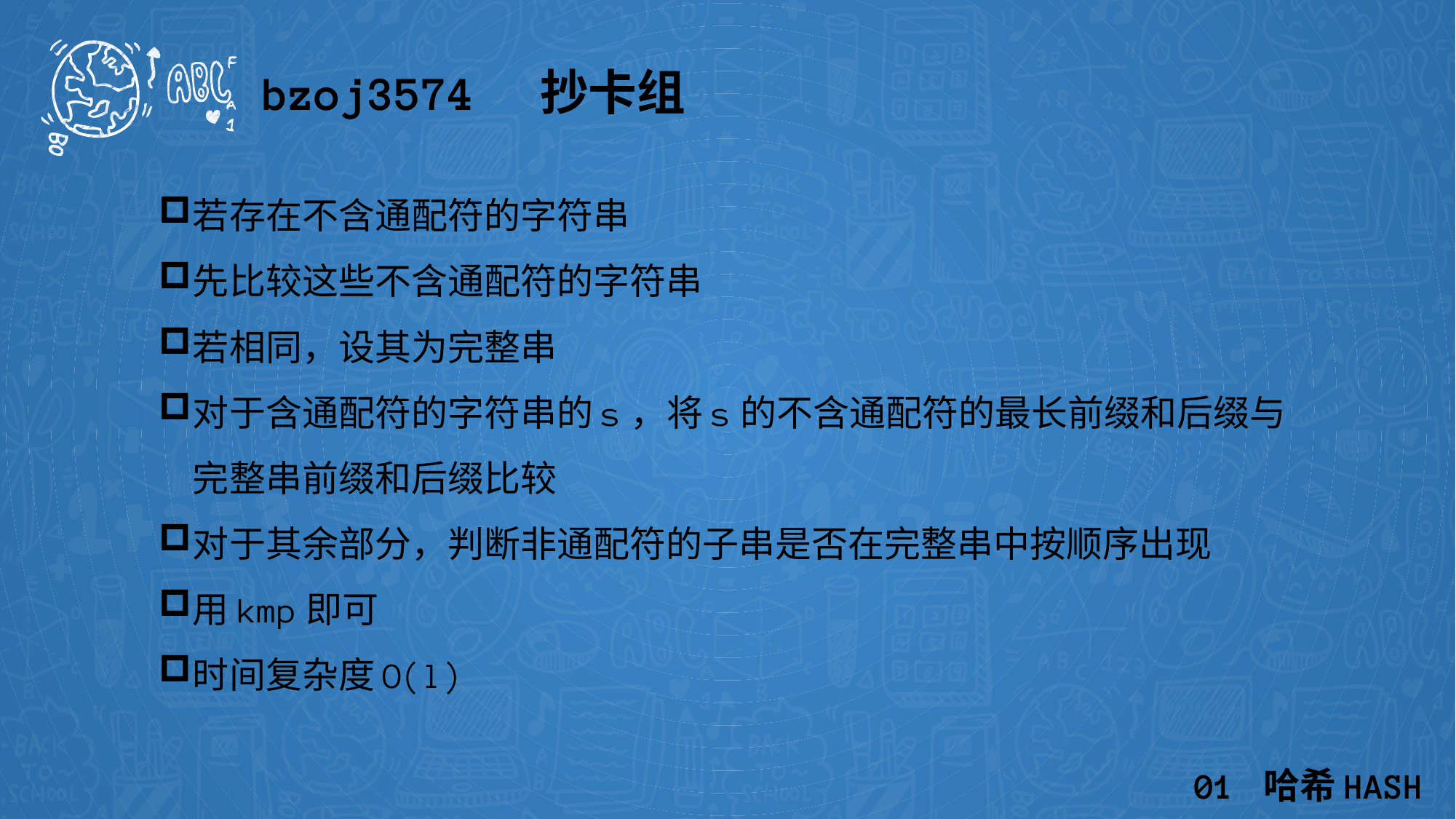

bzoj3574  抄卡组
若存在不含通配符的字符串
先比较这些不含通配符的字符串
若相同，设其为完整串
对于含通配符的字符串的s，将s的不含通配符的最长前缀和后缀与完整串前缀和后缀比较
对于其余部分，判断非通配符的子串是否在完整串中按顺序出现
用kmp即可
时间复杂度O(l)
01 哈希HASH